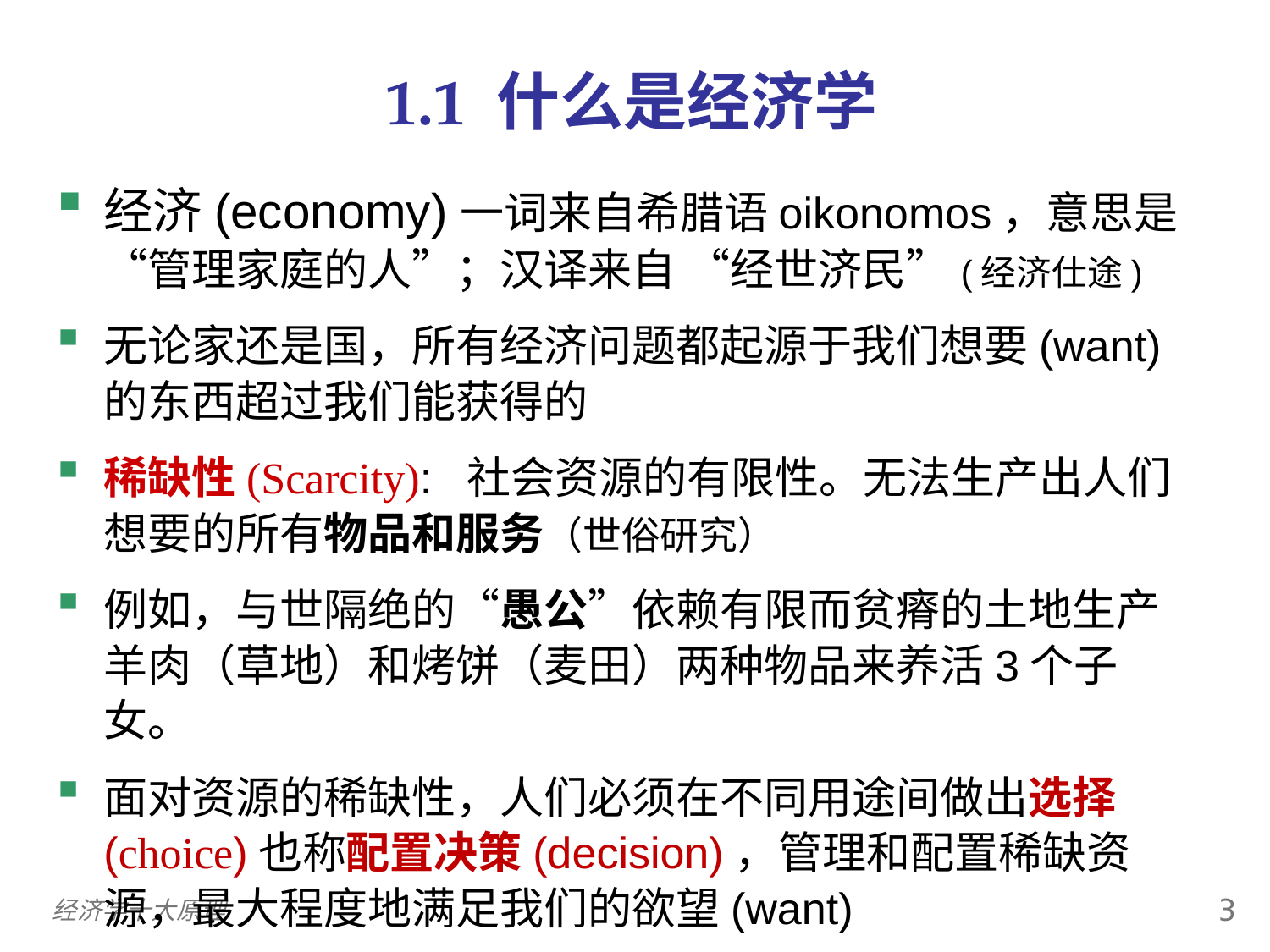

0
# 1.1 什么是经济学
经济(economy)一词来自希腊语oikonomos，意思是“管理家庭的人”；汉译来自 “经世济民”(经济仕途)
无论家还是国，所有经济问题都起源于我们想要(want)的东西超过我们能获得的
稀缺性(Scarcity):  社会资源的有限性。无法生产出人们想要的所有物品和服务（世俗研究）
例如，与世隔绝的“愚公”依赖有限而贫瘠的土地生产羊肉（草地）和烤饼（麦田）两种物品来养活3个子女。
面对资源的稀缺性，人们必须在不同用途间做出选择(choice)也称配置决策(decision)，管理和配置稀缺资源，最大程度地满足我们的欲望(want)

3
经济学十大原理